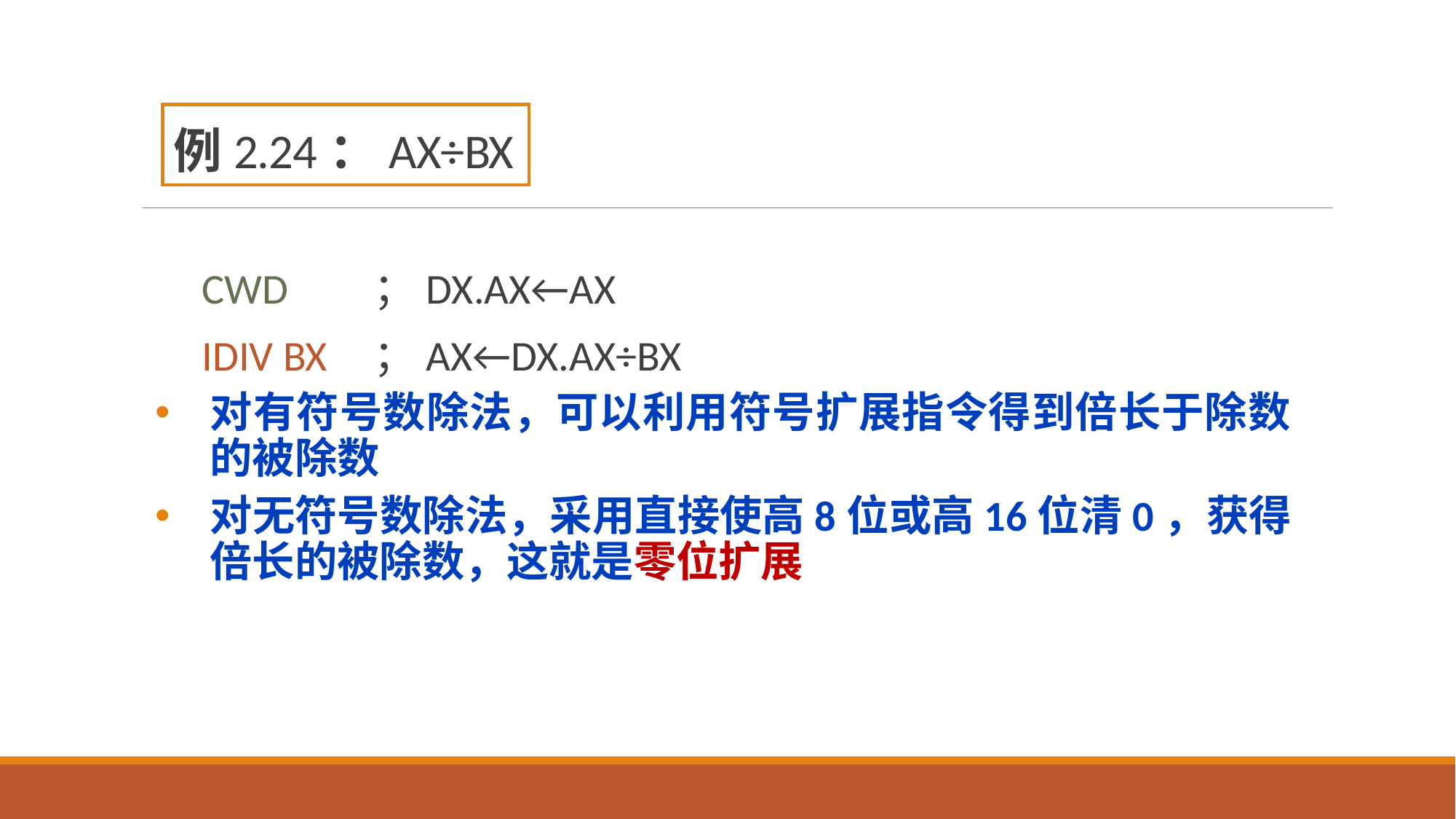

# 例2.24：AX÷BX
CWD	；DX.AX←AX
IDIV BX	；AX←DX.AX÷BX
对有符号数除法，可以利用符号扩展指令得到倍长于除数的被除数
对无符号数除法，采用直接使高8位或高16位清0，获得倍长的被除数，这就是零位扩展